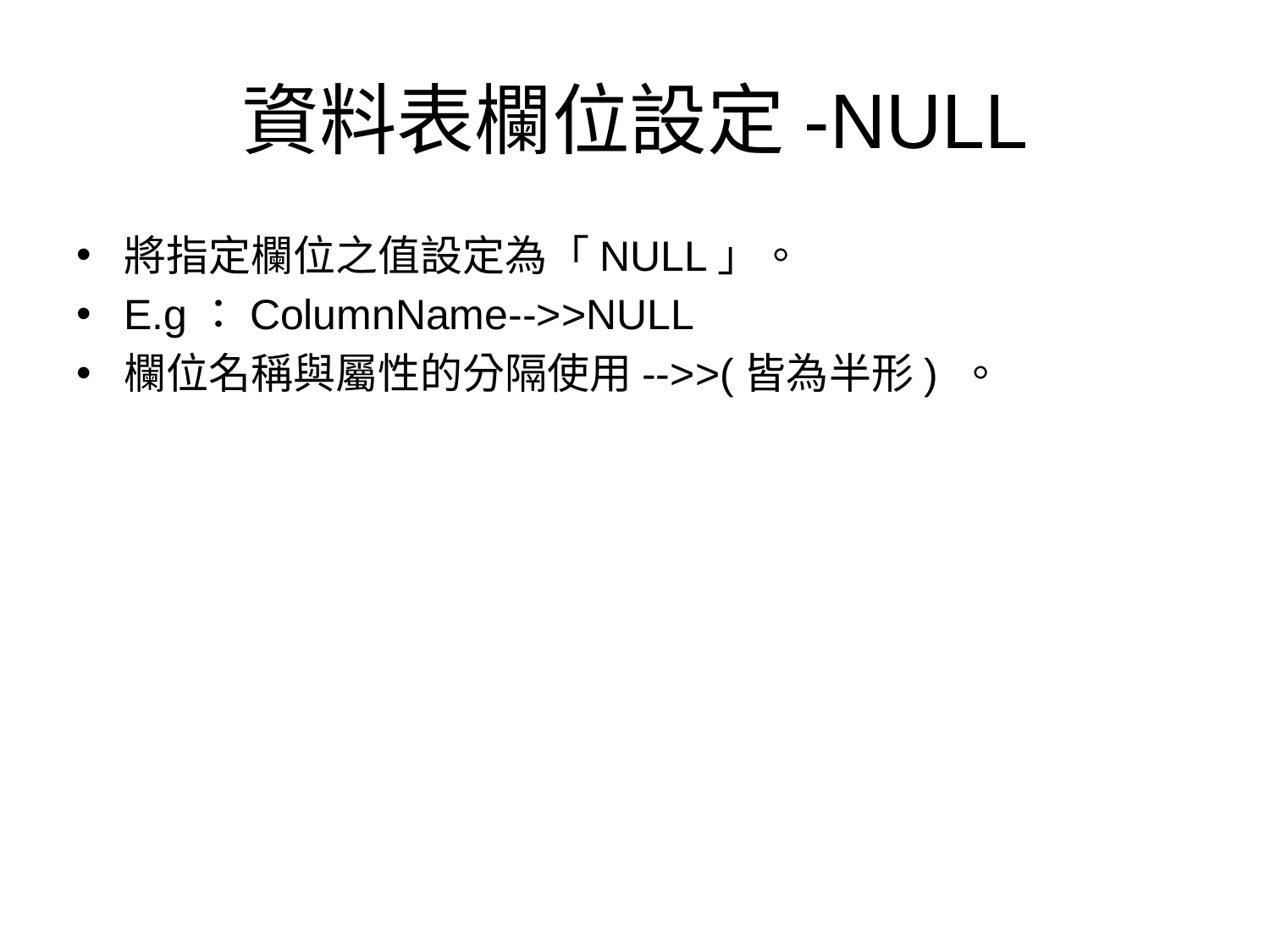

# 資料表欄位設定-NULL
將指定欄位之值設定為「NULL」。
E.g：ColumnName-->>NULL
欄位名稱與屬性的分隔使用-->>(皆為半形) 。